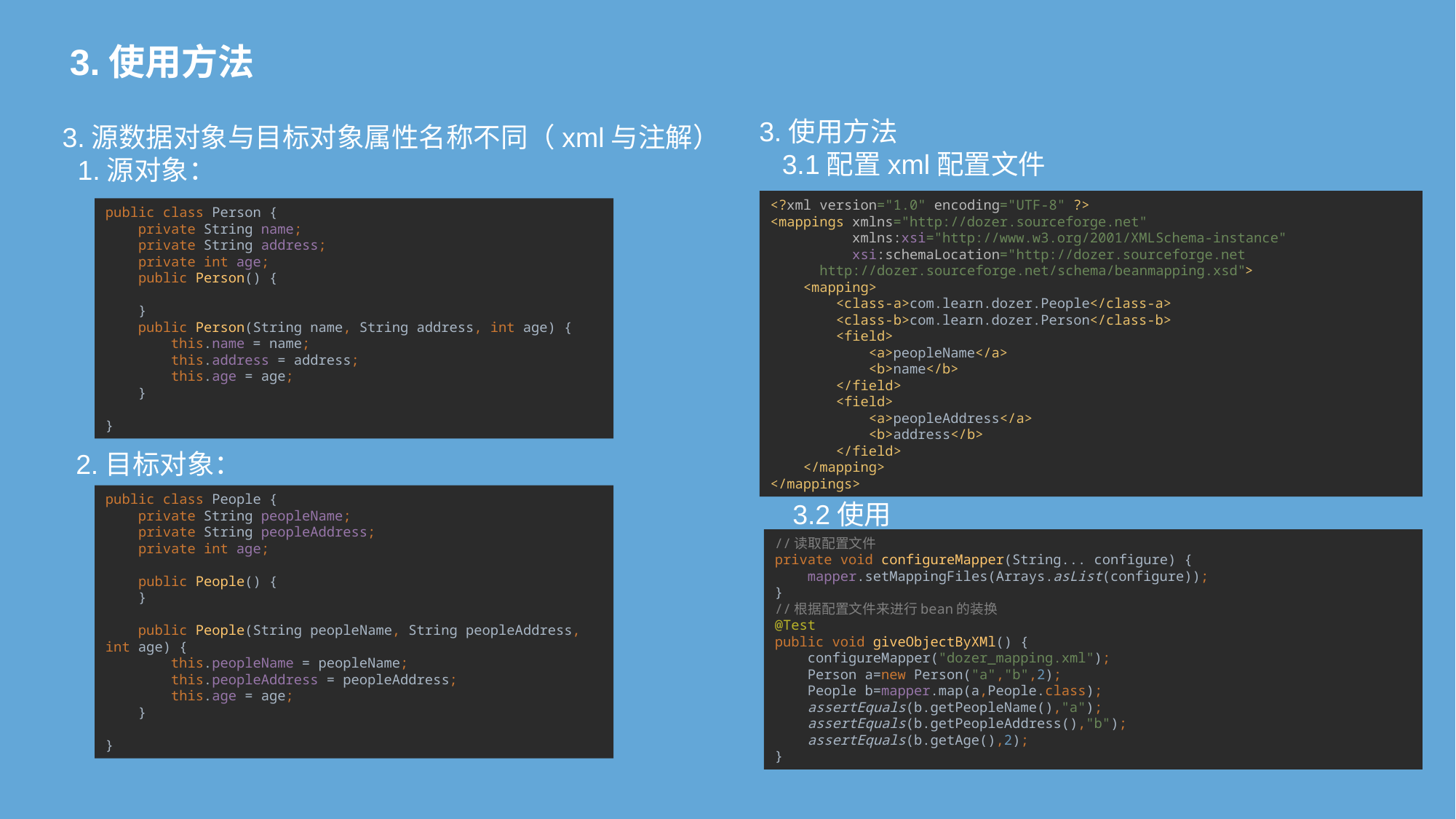

3.使用方法
3.使用方法
   3.1配置xml配置文件

3.源数据对象与目标对象属性名称不同（xml与注解）
  1.源对象：

<?xml version="1.0" encoding="UTF-8" ?>
<mappings xmlns="http://dozer.sourceforge.net"
          xmlns:xsi="http://www.w3.org/2001/XMLSchema-instance"
          xsi:schemaLocation="http://dozer.sourceforge.net
      http://dozer.sourceforge.net/schema/beanmapping.xsd">
    <mapping>
        <class-a>com.learn.dozer.People</class-a>
        <class-b>com.learn.dozer.Person</class-b>
        <field>
            <a>peopleName</a>
            <b>name</b>
        </field>
        <field>
            <a>peopleAddress</a>
            <b>address</b>
        </field>
    </mapping>
</mappings>
public class Person {
    private String name;
    private String address;
    private int age;
    public Person() {
    }
    public Person(String name, String address, int age) {
        this.name = name;
        this.address = address;
        this.age = age;
    }
}
 2.目标对象：

public class People {
    private String peopleName;
    private String peopleAddress;
    private int age;
    public People() {
    }
    public People(String peopleName, String peopleAddress, int age) {
        this.peopleName = peopleName;
        this.peopleAddress = peopleAddress;
        this.age = age;
    }
}
  3.2使用

//读取配置文件
private void configureMapper(String... configure) {
    mapper.setMappingFiles(Arrays.asList(configure));
}
//根据配置文件来进行bean的装换
@Test
public void giveObjectByXMl() {
    configureMapper("dozer_mapping.xml");
    Person a=new Person("a","b",2);
    People b=mapper.map(a,People.class);
    assertEquals(b.getPeopleName(),"a");
    assertEquals(b.getPeopleAddress(),"b");
    assertEquals(b.getAge(),2);
}